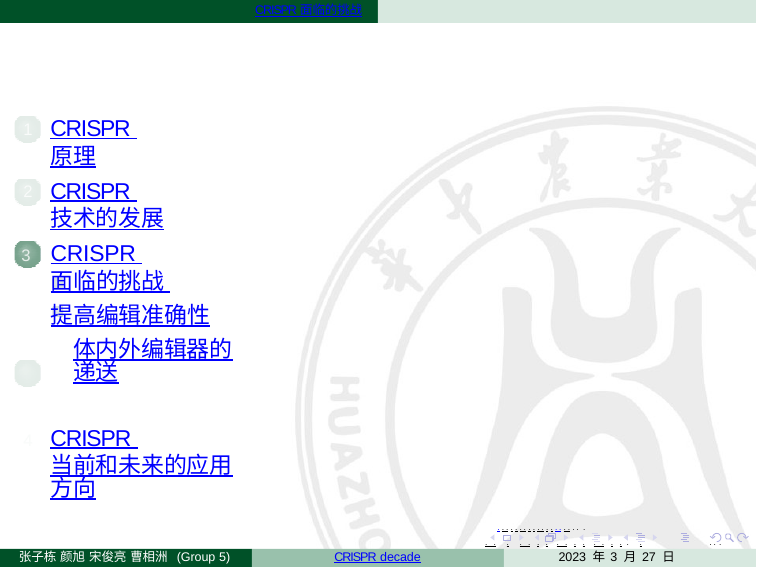

CRISPR 面临的挑战
CRISPR 原理

1
CRISPR 技术的发展

2
CRISPR 面临的挑战 提高编辑准确性
体内外编辑器的递送

CRISPR 当前和未来的应用方向

. . . . . . . . . . . . . . . . . . . .
.   .     .     .   .   .   .    .   .   .   .    .   .   .   . .     .	. . .
2023 年 3 月 27 日	15 / 22
张子栋 颜旭 宋俊亮 曹相洲 (Group 5)
CRISPR decade